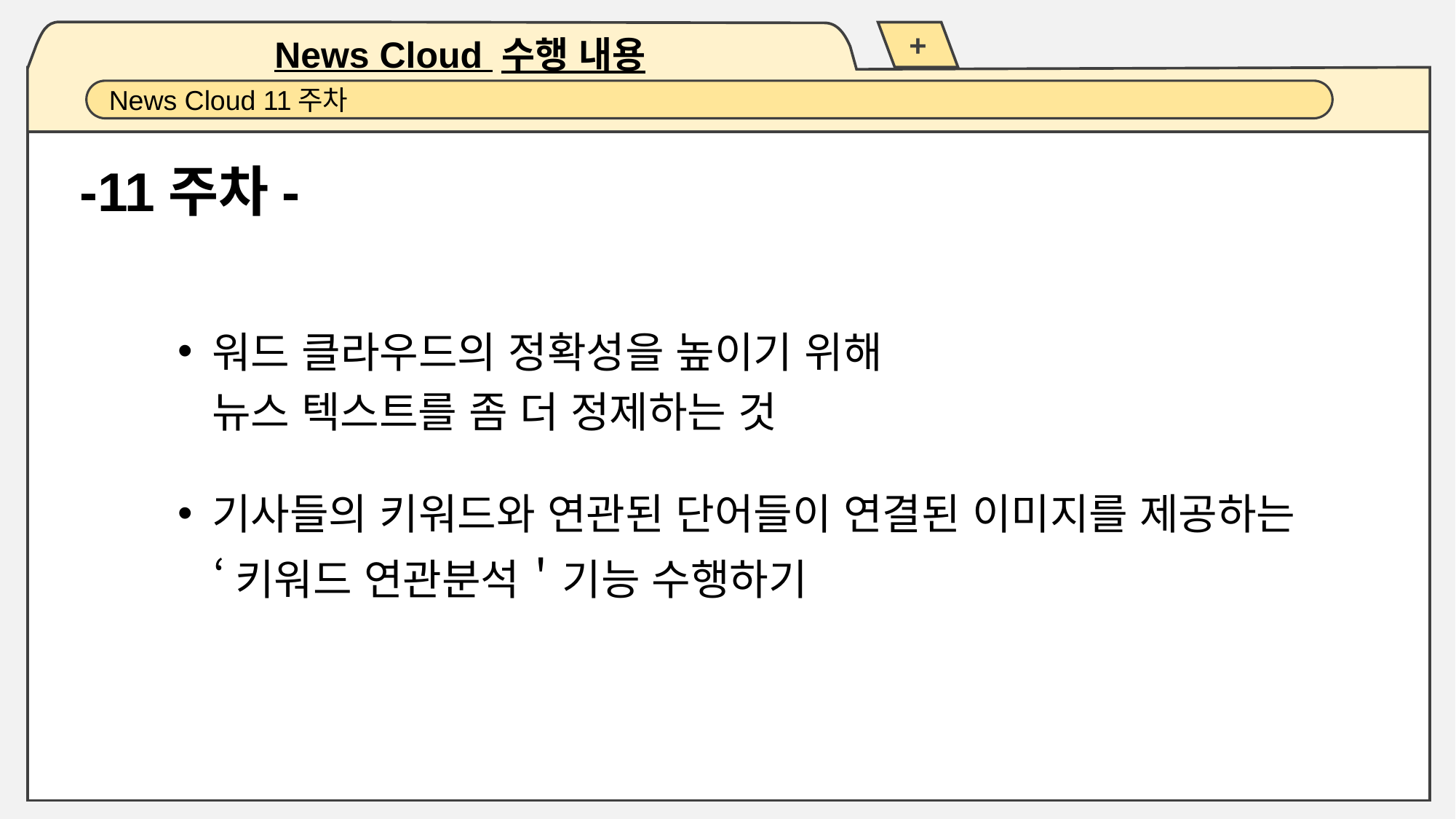

+
News Cloud 수행 내용
News Cloud 11주차

-11주차-

워드 클라우드의 정확성을 높이기 위해

  뉴스 텍스트를 좀 더 정제하는 것

기사들의 키워드와 연관된 단어들이 연결된 이미지를 제공하는

   ‘키워드 연관분석＇기능 수행하기